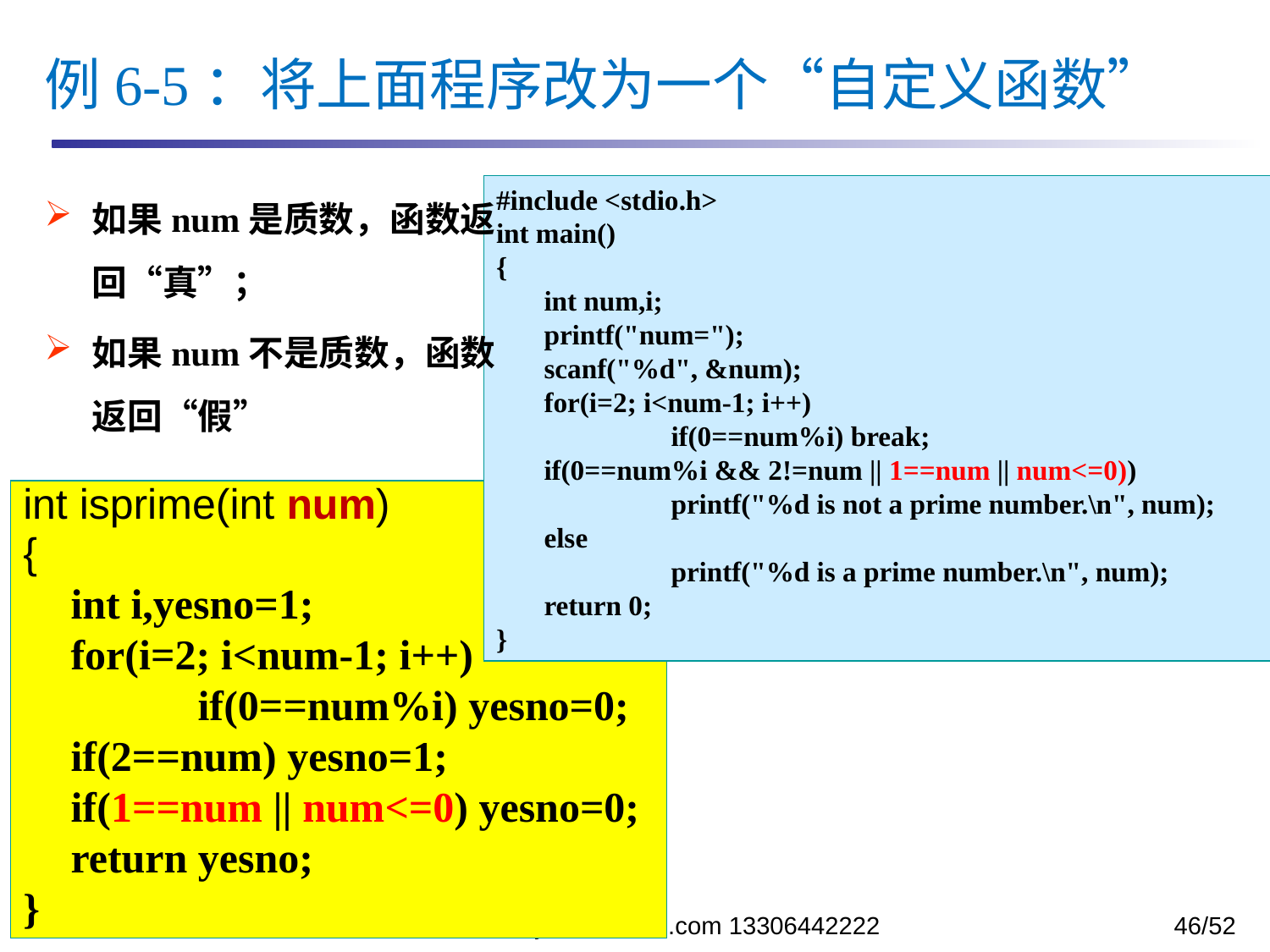

例6-5：将上面程序改为一个“自定义函数”
如果num是质数，函数返回“真”；
如果num不是质数，函数返回“假”
#include <stdio.h>
int main()
{
	int num,i;
	printf("num=");
	scanf("%d", &num);
	for(i=2; i<num-1; i++)
		if(0==num%i) break;
	if(0==num%i && 2!=num || 1==num || num<=0))
		printf("%d is not a prime number.\n", num);
	else
		printf("%d is a prime number.\n", num);
	return 0;
}
int isprime(int num)
{
	int i,yesno=1;
	for(i=2; i<num-1; i++)
		if(0==num%i) yesno=0;
	if(2==num) yesno=1;
 	if(1==num || num<=0) yesno=0;
	return yesno;
}
2023/10/31
王化雨 whuayu000@163.com 13306442222
46/52